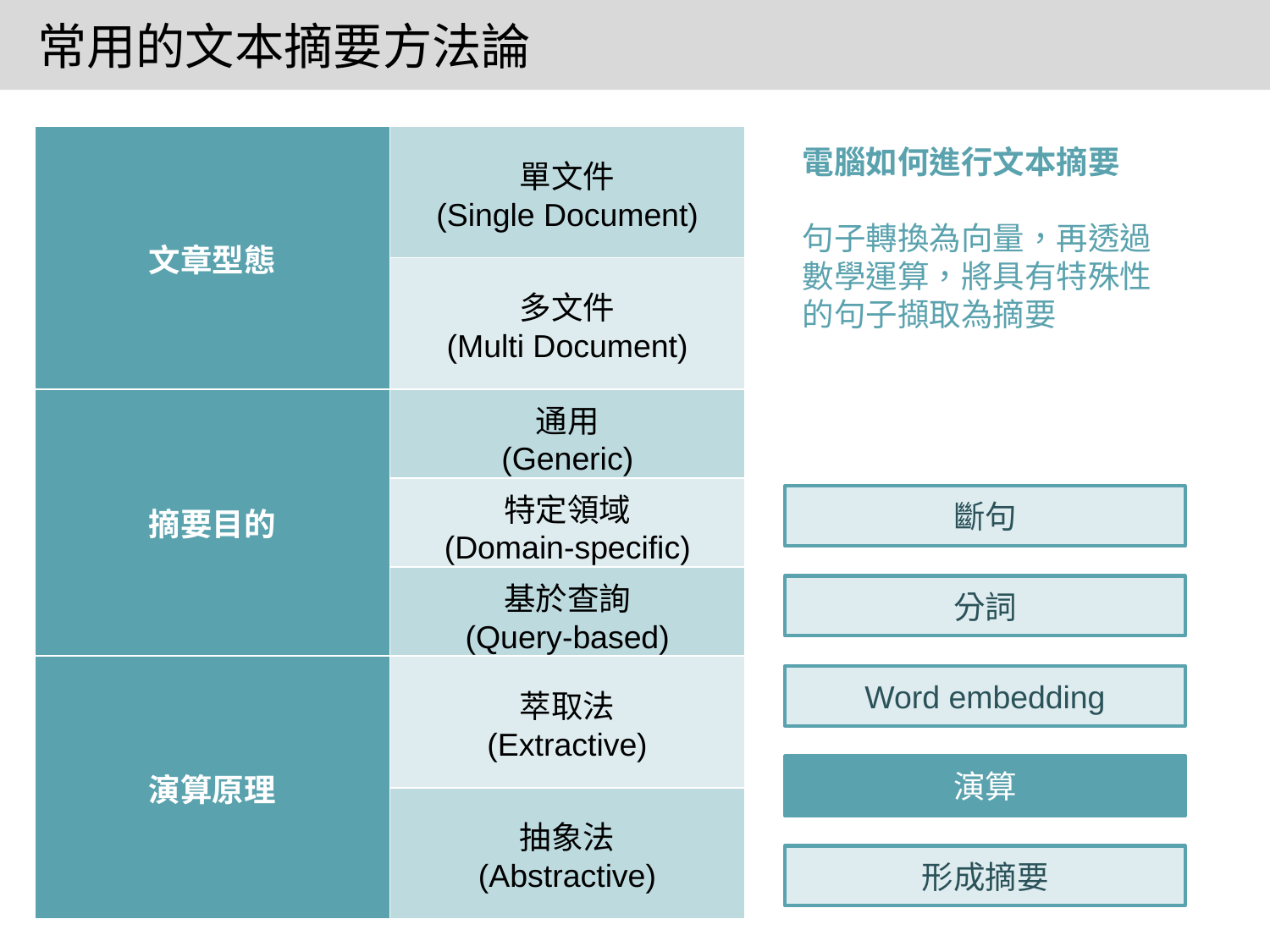

# 常用的文本摘要方法論
| 文章型態 | 單文件 (Single Document) |
| --- | --- |
|  | 多文件 (Multi Document) |
| 摘要目的 | 通用 (Generic) |
|  | 特定領域 (Domain-specific) |
|  | 基於查詢 (Query-based) |
| 演算原理 | 萃取法 (Extractive) |
|  | 抽象法 (Abstractive) |
電腦如何進行文本摘要

句子轉換為向量，再透過數學運算，將具有特殊性的句子擷取為摘要
斷句
分詞
Word embedding
演算
形成摘要